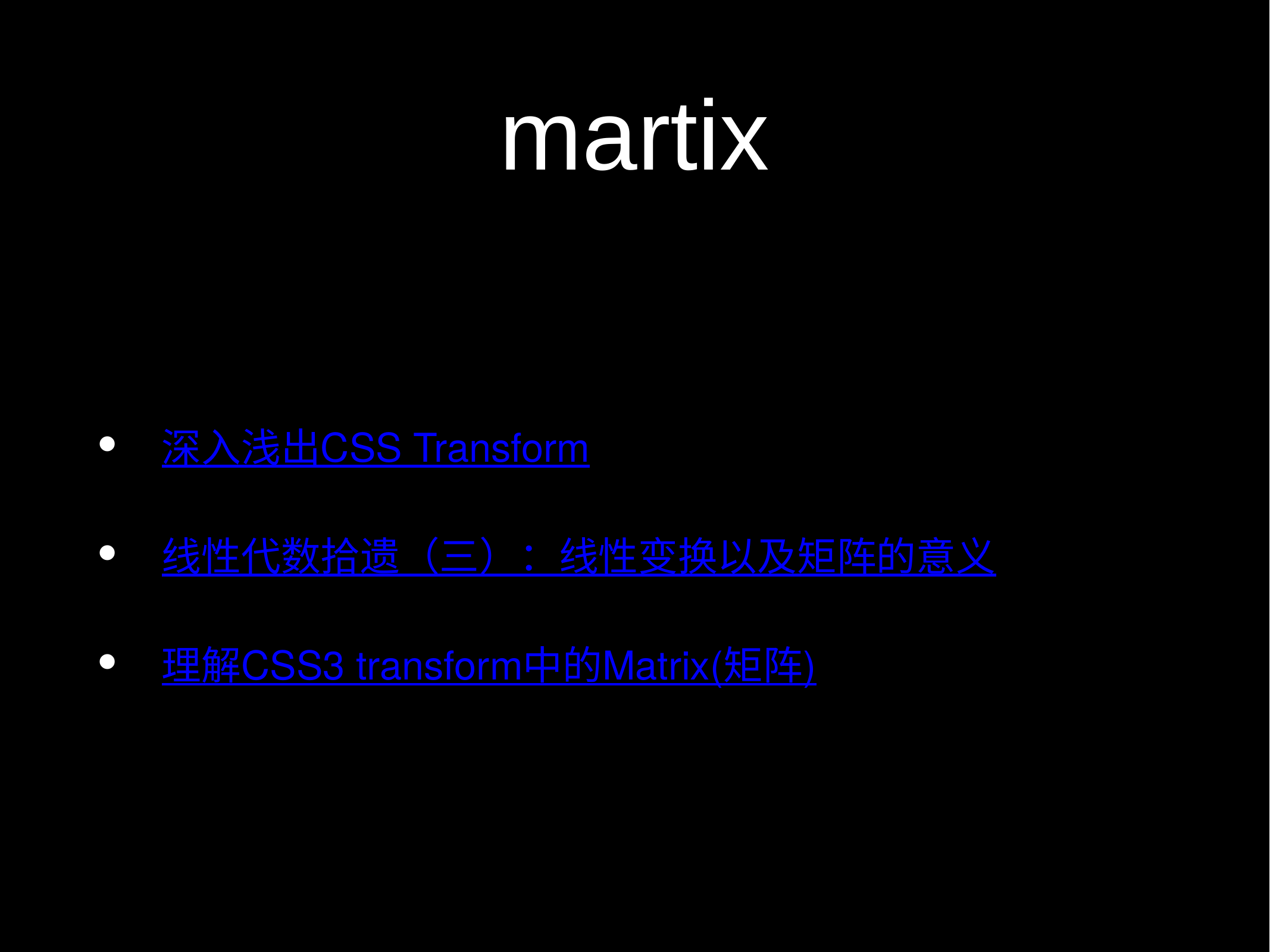

# martix
 深入浅出CSS Transform
 线性代数拾遗（三）：线性变换以及矩阵的意义
 理解CSS3 transform中的Matrix(矩阵)